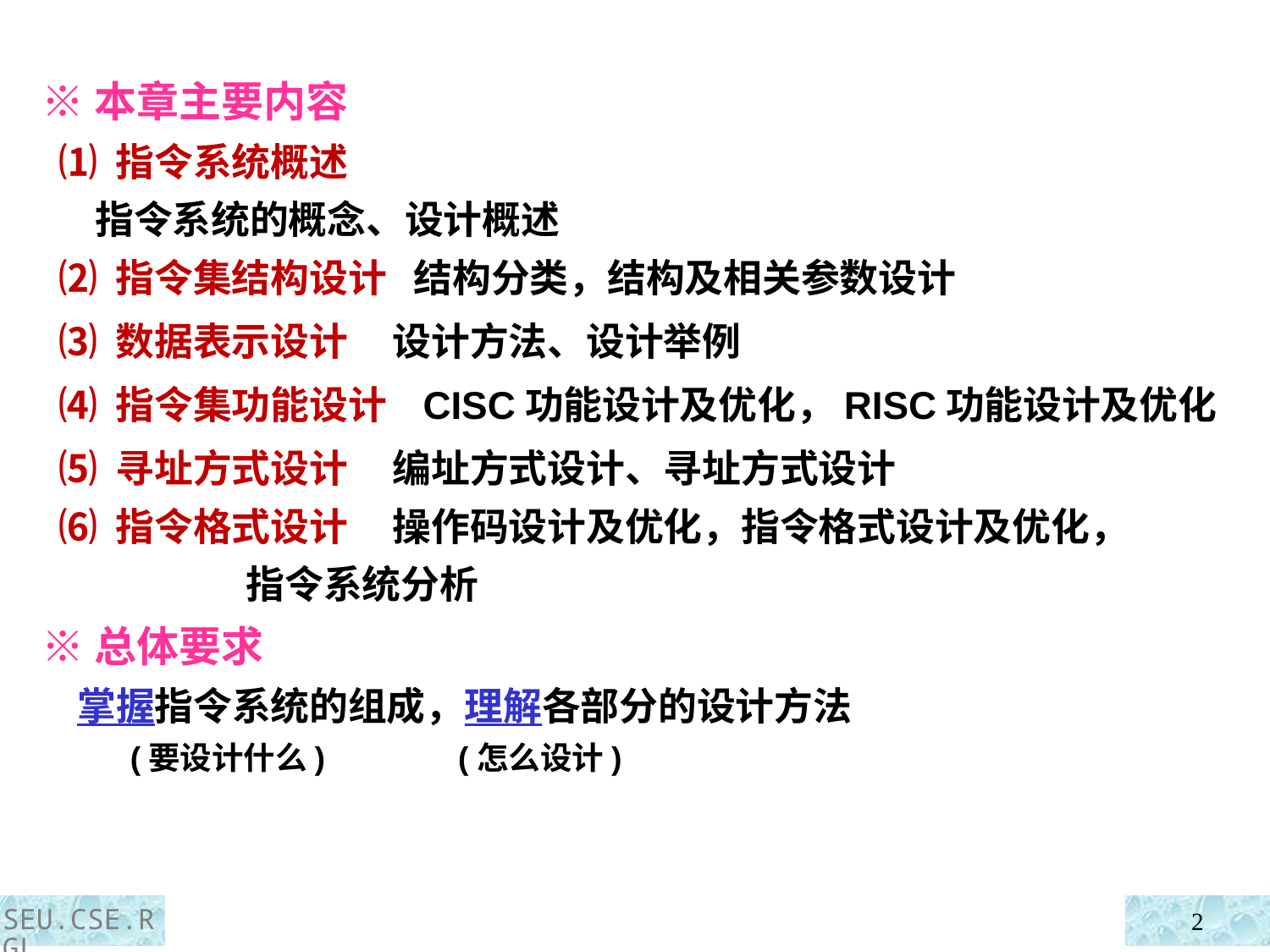

※本章主要内容
   ⑴ 指令系统概述
      指令系统的概念、设计概述
   ⑵ 指令集结构设计   结构分类，结构及相关参数设计
   ⑶ 数据表示设计     设计方法、设计举例
   ⑷ 指令集功能设计   CISC功能设计及优化，RISC功能设计及优化
   ⑸ 寻址方式设计     编址方式设计、寻址方式设计
   ⑹ 指令格式设计     操作码设计及优化，指令格式设计及优化，
                       指令系统分析
 ※总体要求
    掌握指令系统的组成，理解各部分的设计方法
           (要设计什么)               (怎么设计)
SEU.CSE.RGL
2